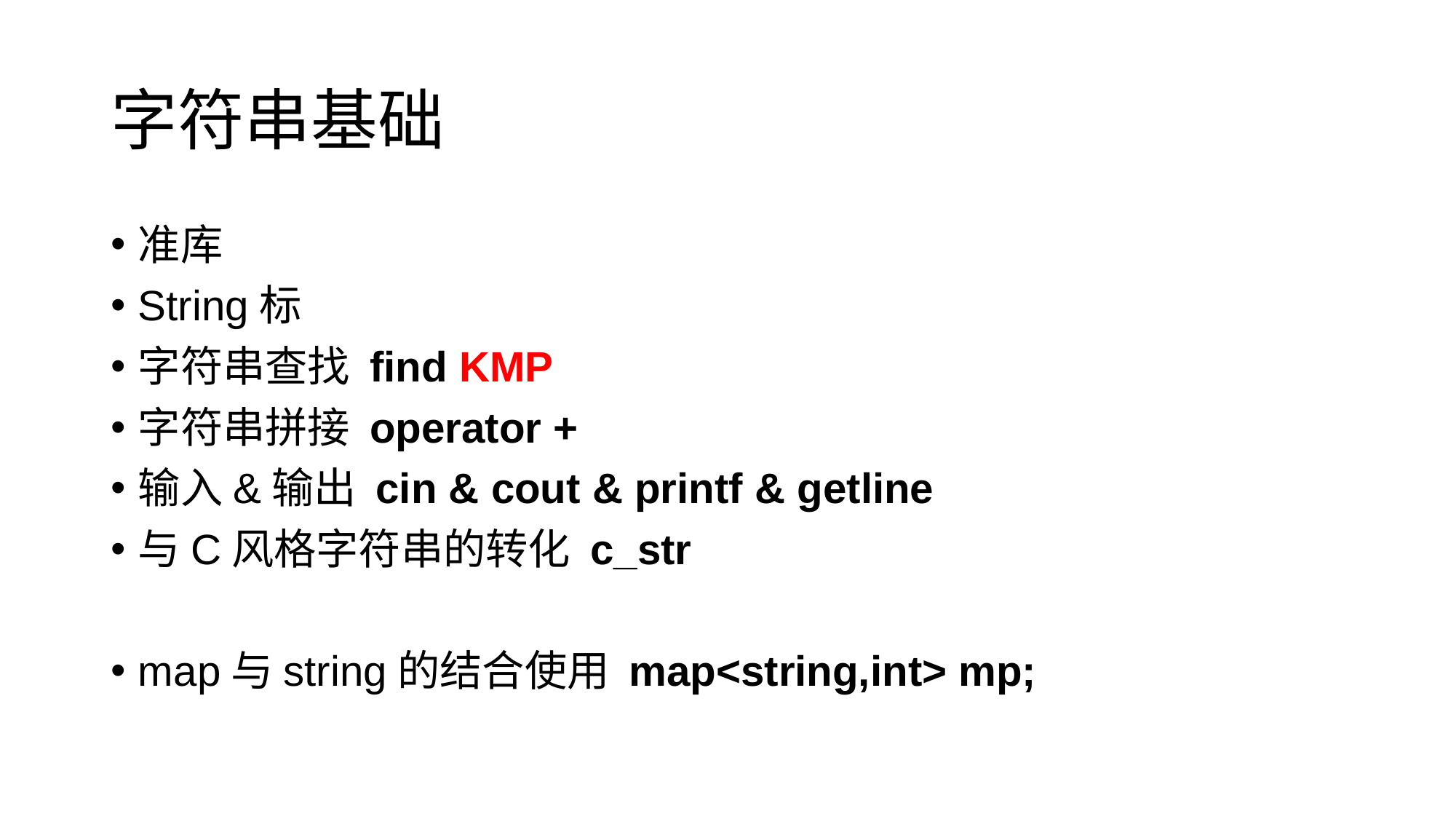

# 字符串基础
准库
String标
字符串查找 find KMP
字符串拼接 operator +
输入&输出 cin & cout & printf & getline
与C风格字符串的转化 c_str

map与string的结合使用 map<string,int> mp;